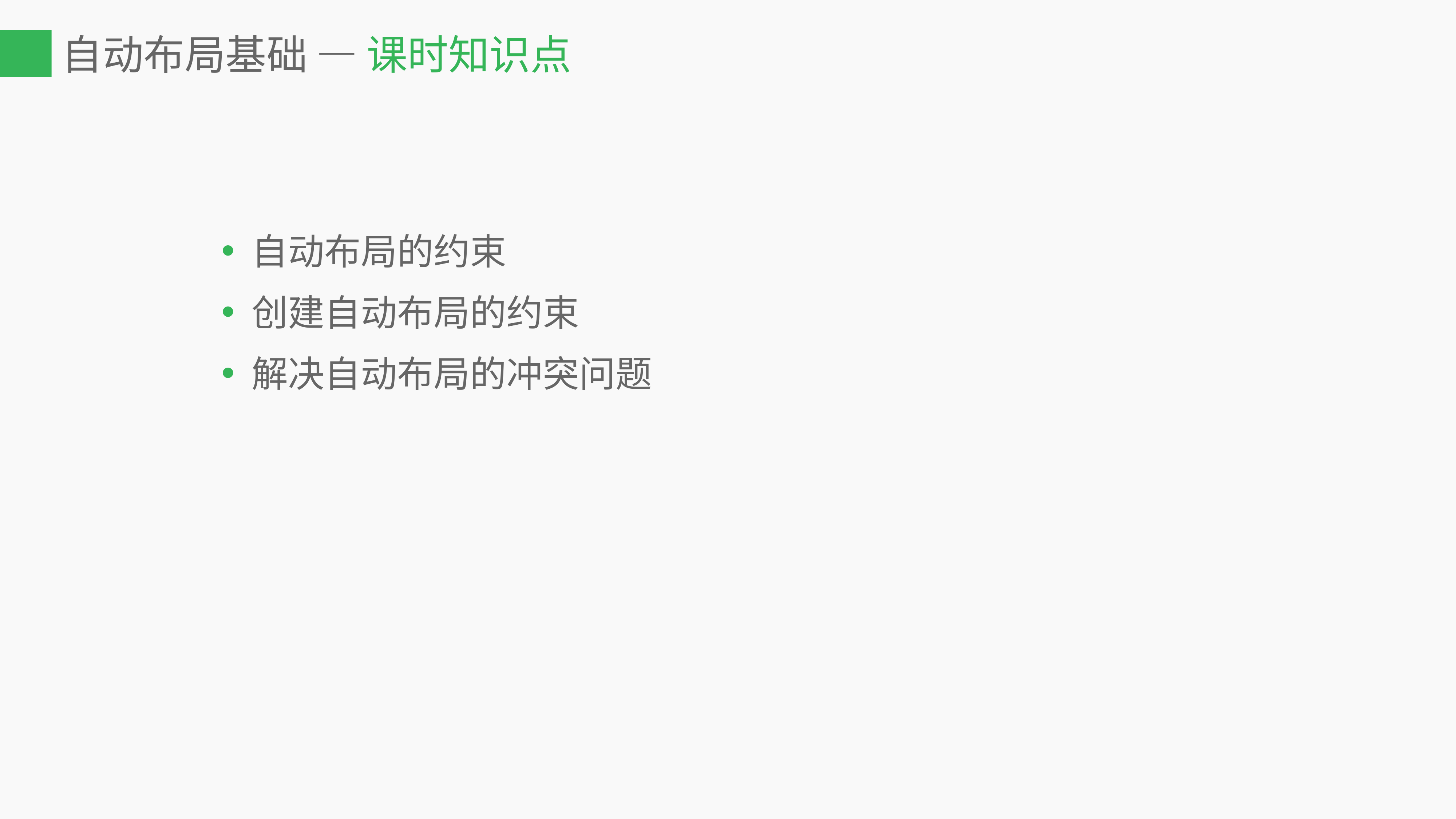

# 自动布局基础 — 课时知识点
自动布局的约束
创建自动布局的约束
解决自动布局的冲突问题